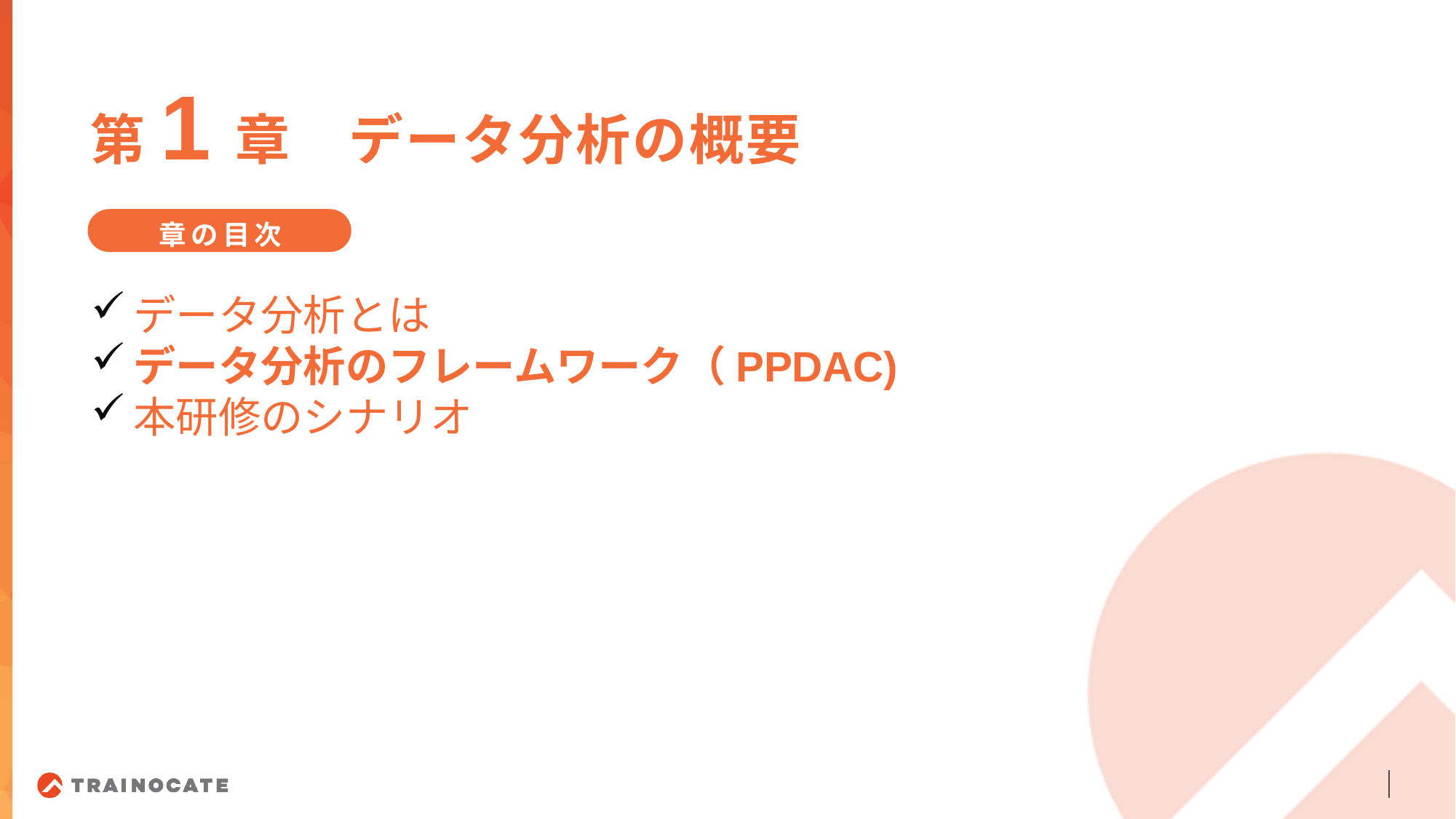

第1章　データ分析の概要
章の目次
データ分析とは
データ分析のフレームワーク（PPDAC)
本研修のシナリオ